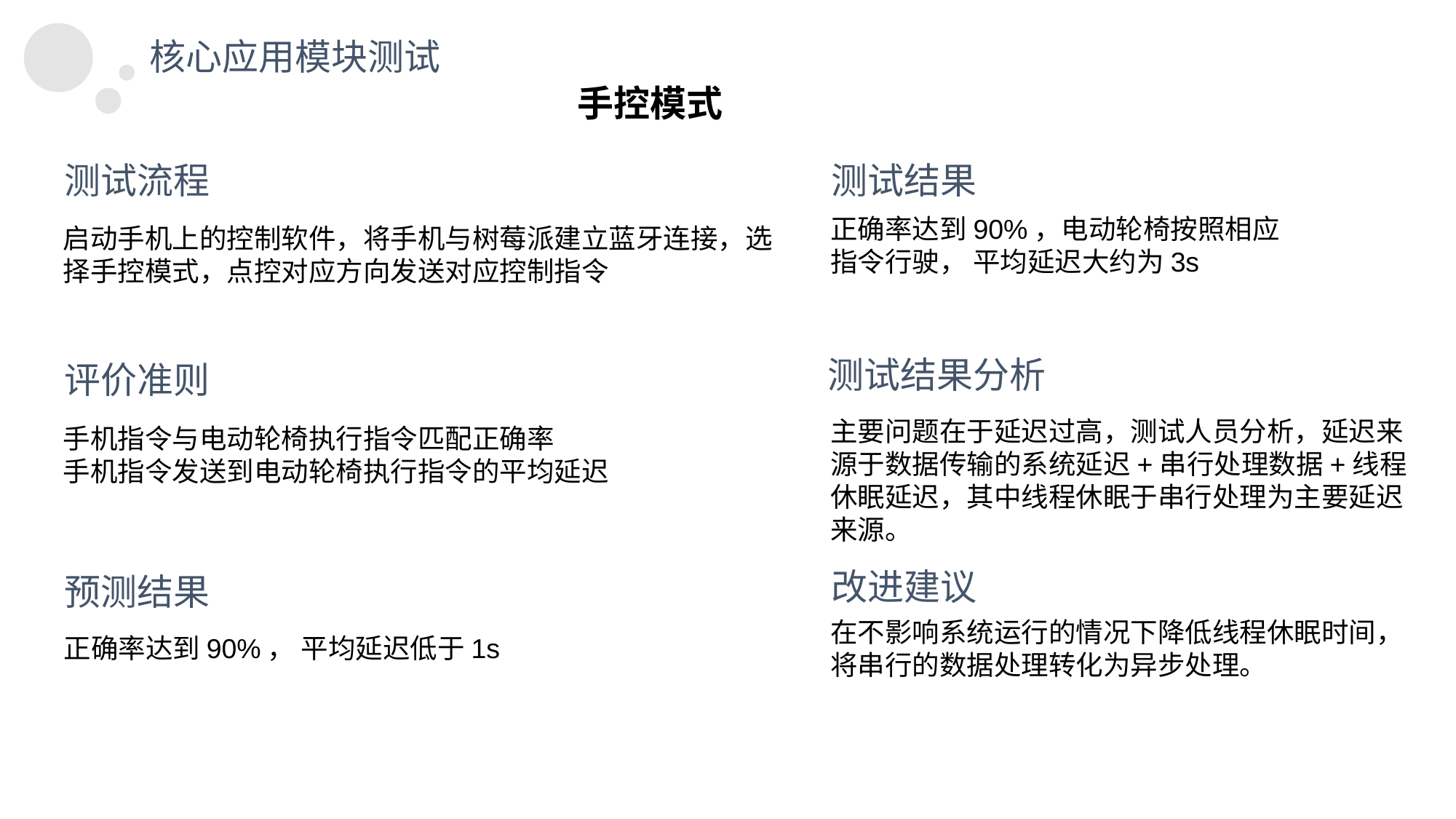

核心应用模块测试
手控模式
测试流程
测试结果
正确率达到90%，电动轮椅按照相应指令行驶， 平均延迟大约为3s
启动手机上的控制软件，将手机与树莓派建立蓝牙连接，选择手控模式，点控对应方向发送对应控制指令
测试结果分析
评价准则
主要问题在于延迟过高，测试人员分析，延迟来源于数据传输的系统延迟+串行处理数据+线程休眠延迟，其中线程休眠于串行处理为主要延迟来源。
手机指令与电动轮椅执行指令匹配正确率
手机指令发送到电动轮椅执行指令的平均延迟
PPT模板 http://www.1ppt.com/moban/
改进建议
预测结果
在不影响系统运行的情况下降低线程休眠时间，将串行的数据处理转化为异步处理。
正确率达到90%， 平均延迟低于1s